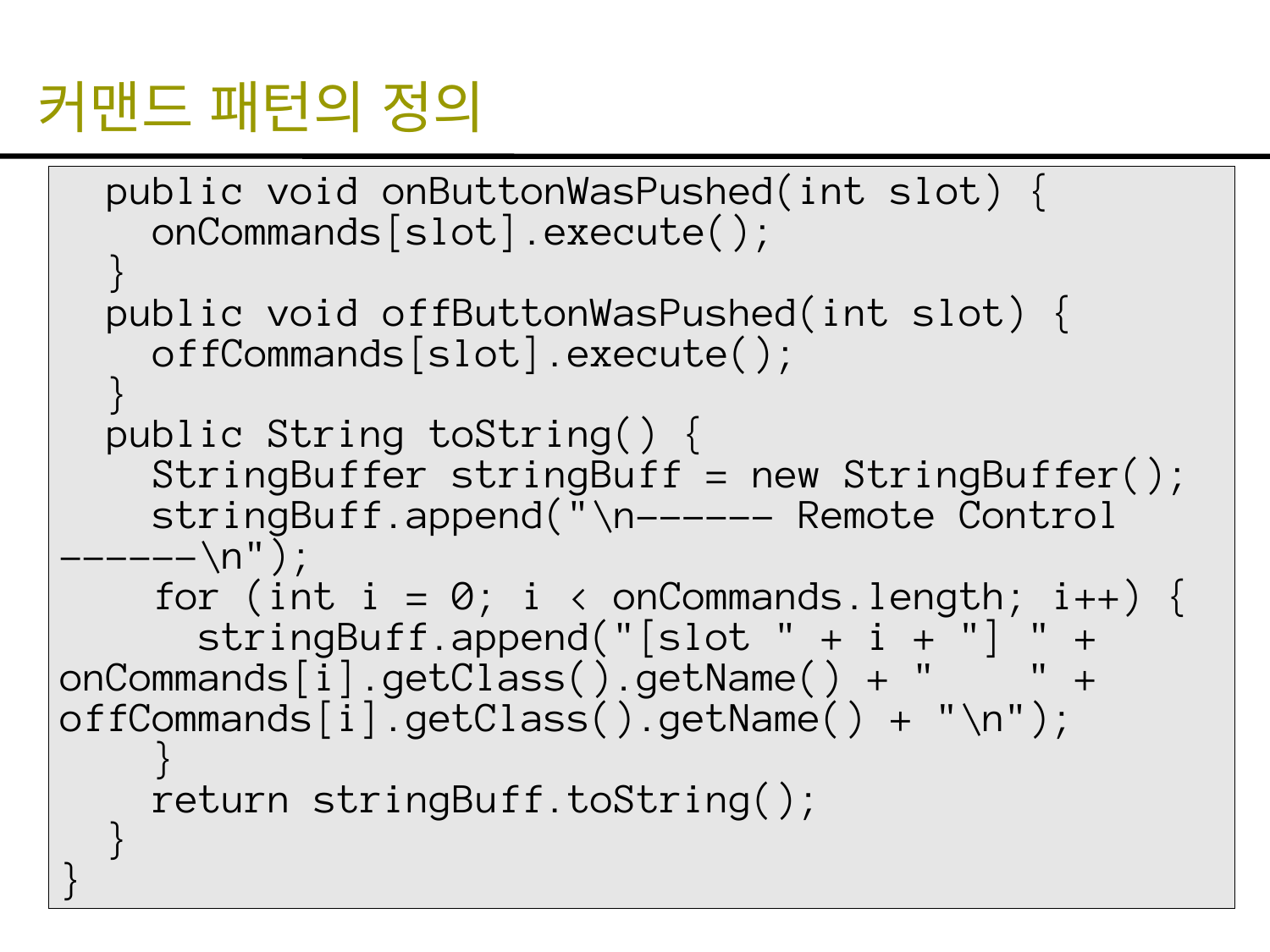

# 커맨드 패턴의 정의
  public void onButtonWasPushed(int slot) {
    onCommands[slot].execute();
  }
  public void offButtonWasPushed(int slot) {
    offCommands[slot].execute();
  }
  public String toString() {
    StringBuffer stringBuff = new StringBuffer();
    stringBuff.append("\n------ Remote Control ------\n");
    for (int i = 0; i < onCommands.length; i++) {
      stringBuff.append("[slot " + i + "] " + onCommands[i].getClass().getName() + "    " + offCommands[i].getClass().getName() + "\n");
    }
    return stringBuff.toString();
  }
}